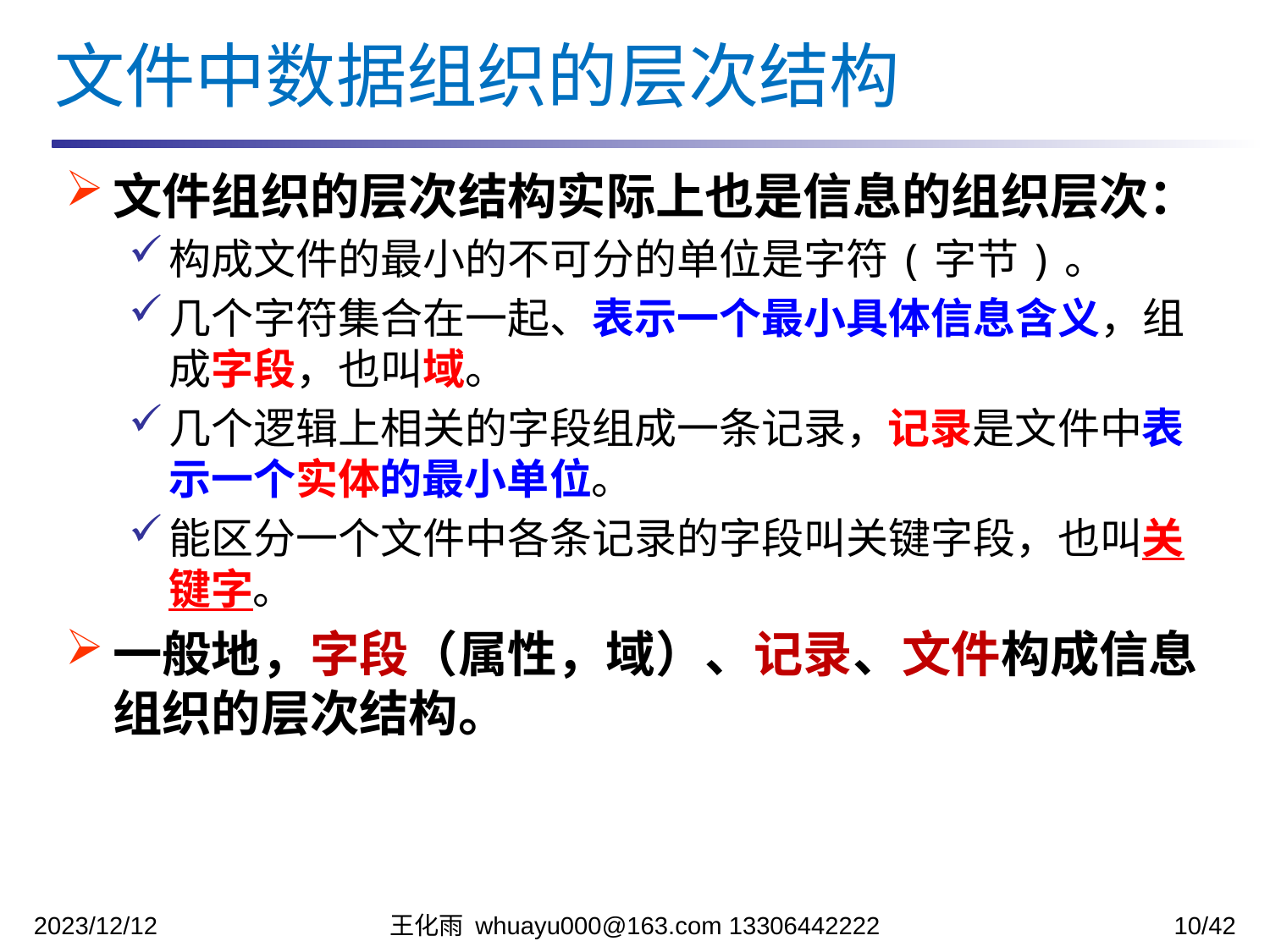

文件中数据组织的层次结构
文件组织的层次结构实际上也是信息的组织层次：
构成文件的最小的不可分的单位是字符(字节)。
几个字符集合在一起、表示一个最小具体信息含义，组成字段，也叫域。
几个逻辑上相关的字段组成一条记录，记录是文件中表示一个实体的最小单位。
能区分一个文件中各条记录的字段叫关键字段，也叫关键字。
一般地，字段（属性，域）、记录、文件构成信息组织的层次结构。
2023/12/12
王化雨 whuayu000@163.com 13306442222
10/42